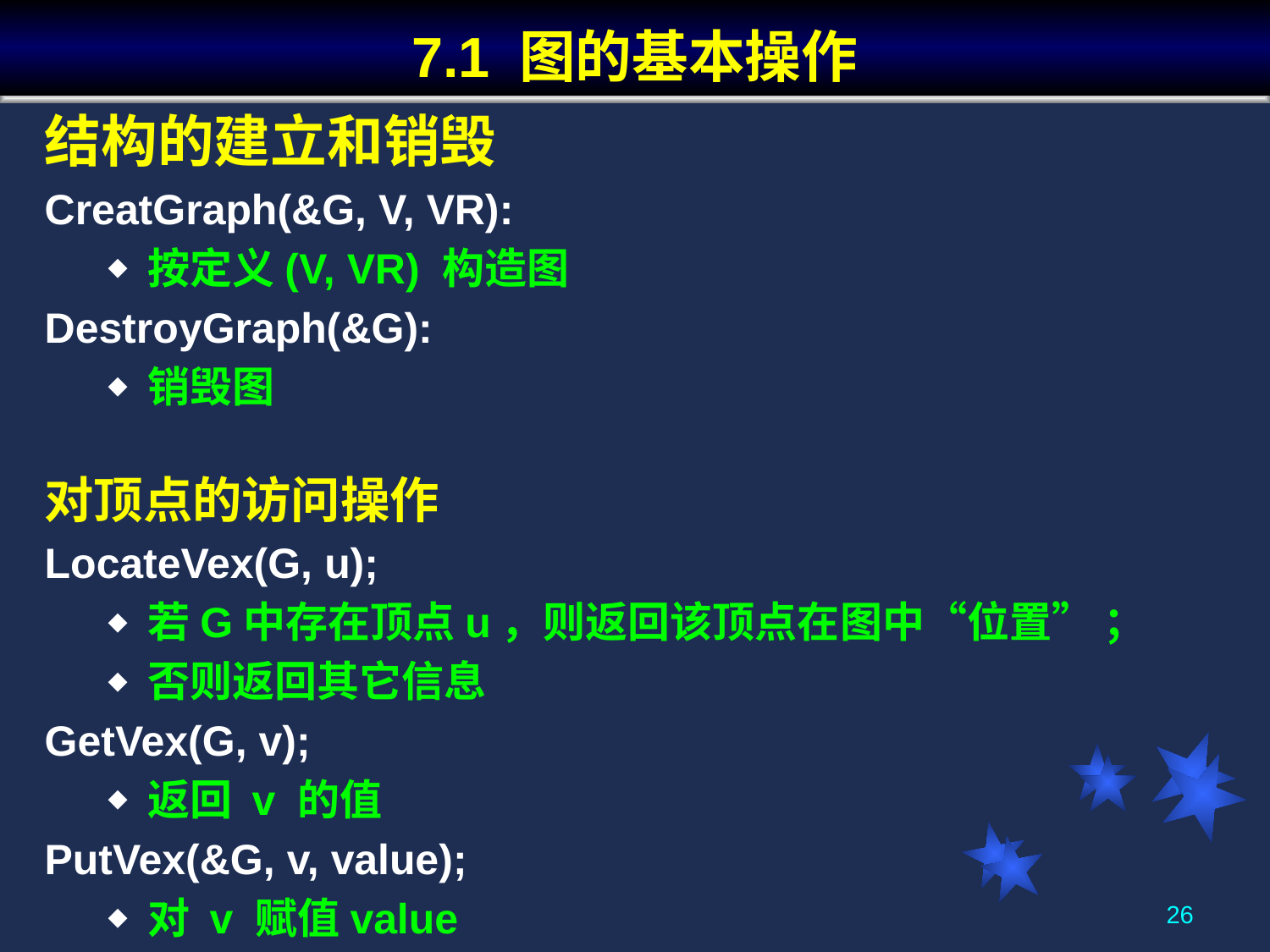

# 7.1 图的基本操作
结构的建立和销毁
CreatGraph(&G, V, VR):
按定义(V, VR) 构造图
DestroyGraph(&G):
销毁图

对顶点的访问操作
LocateVex(G, u);
若G中存在顶点u，则返回该顶点在图中“位置” ；
否则返回其它信息
GetVex(G, v);
返回 v 的值
PutVex(&G, v, value);
对 v 赋值value

26